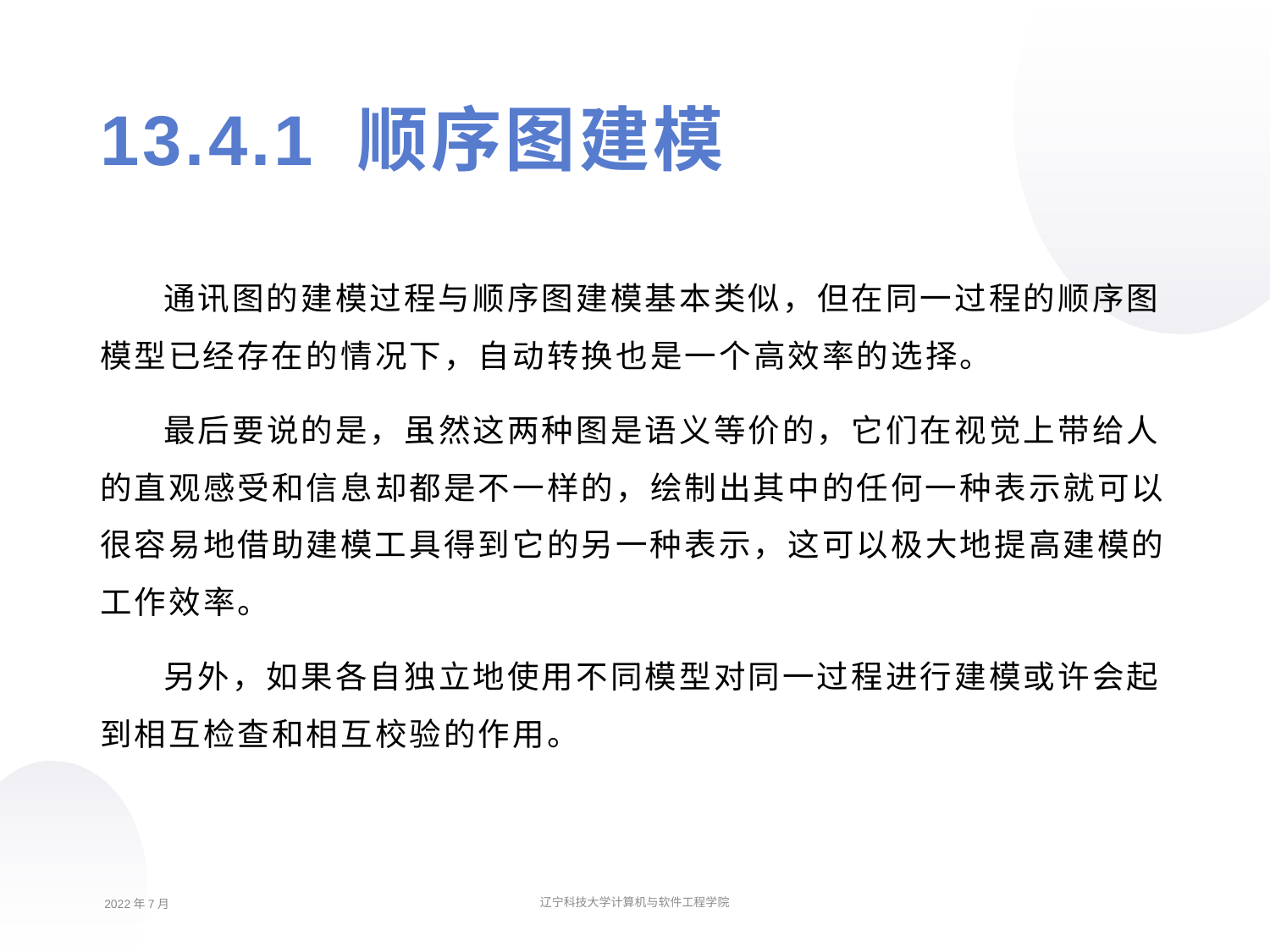

13.4.1 顺序图建模
通讯图的建模过程与顺序图建模基本类似，但在同一过程的顺序图模型已经存在的情况下，自动转换也是一个高效率的选择。
最后要说的是，虽然这两种图是语义等价的，它们在视觉上带给人的直观感受和信息却都是不一样的，绘制出其中的任何一种表示就可以很容易地借助建模工具得到它的另一种表示，这可以极大地提高建模的工作效率。
另外，如果各自独立地使用不同模型对同一过程进行建模或许会起到相互检查和相互校验的作用。

2022年7月
辽宁科技大学计算机与软件工程学院
90